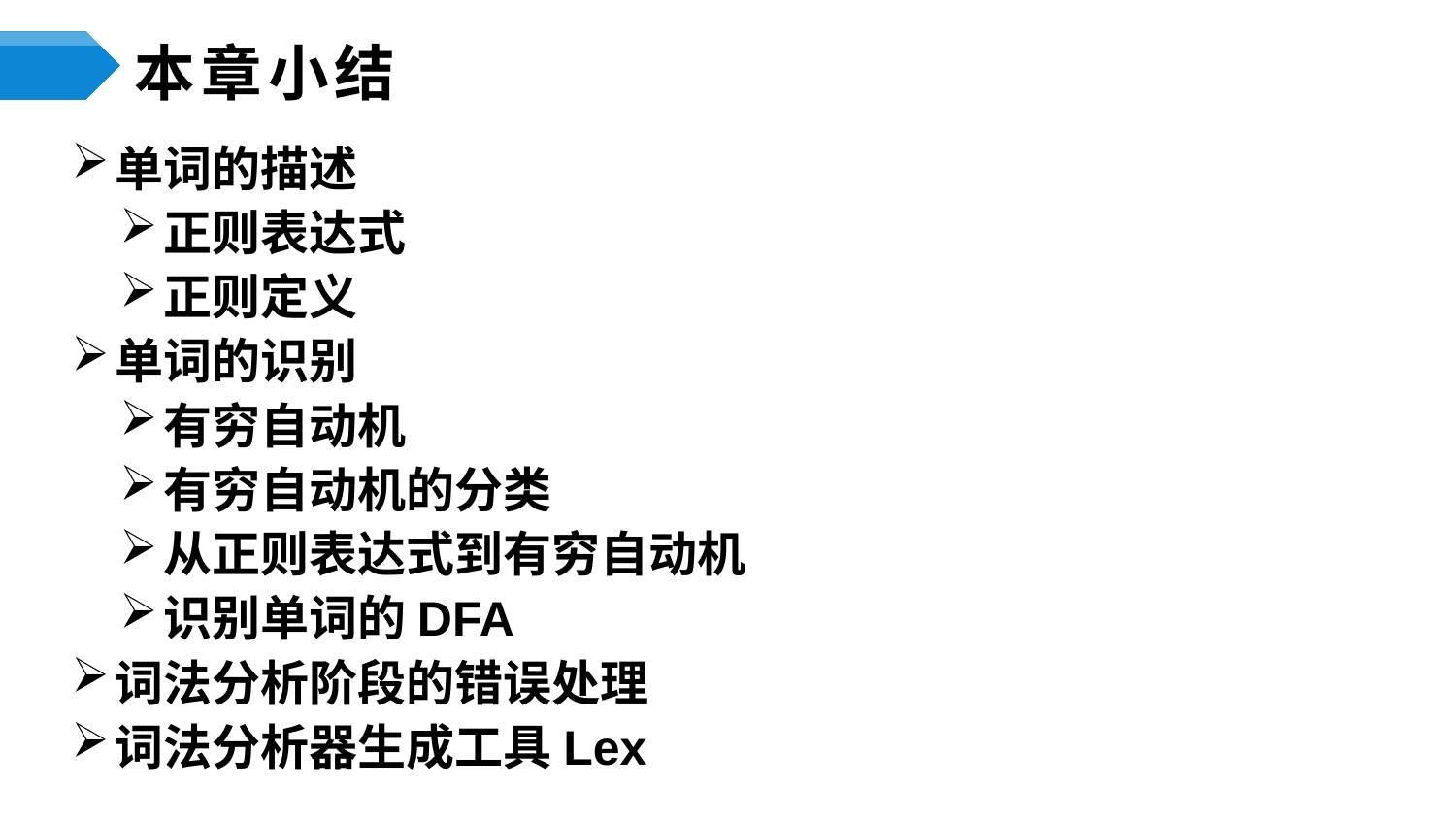

# 本章小结
单词的描述
正则表达式
正则定义
单词的识别
有穷自动机
有穷自动机的分类
从正则表达式到有穷自动机
识别单词的DFA
词法分析阶段的错误处理
词法分析器生成工具Lex